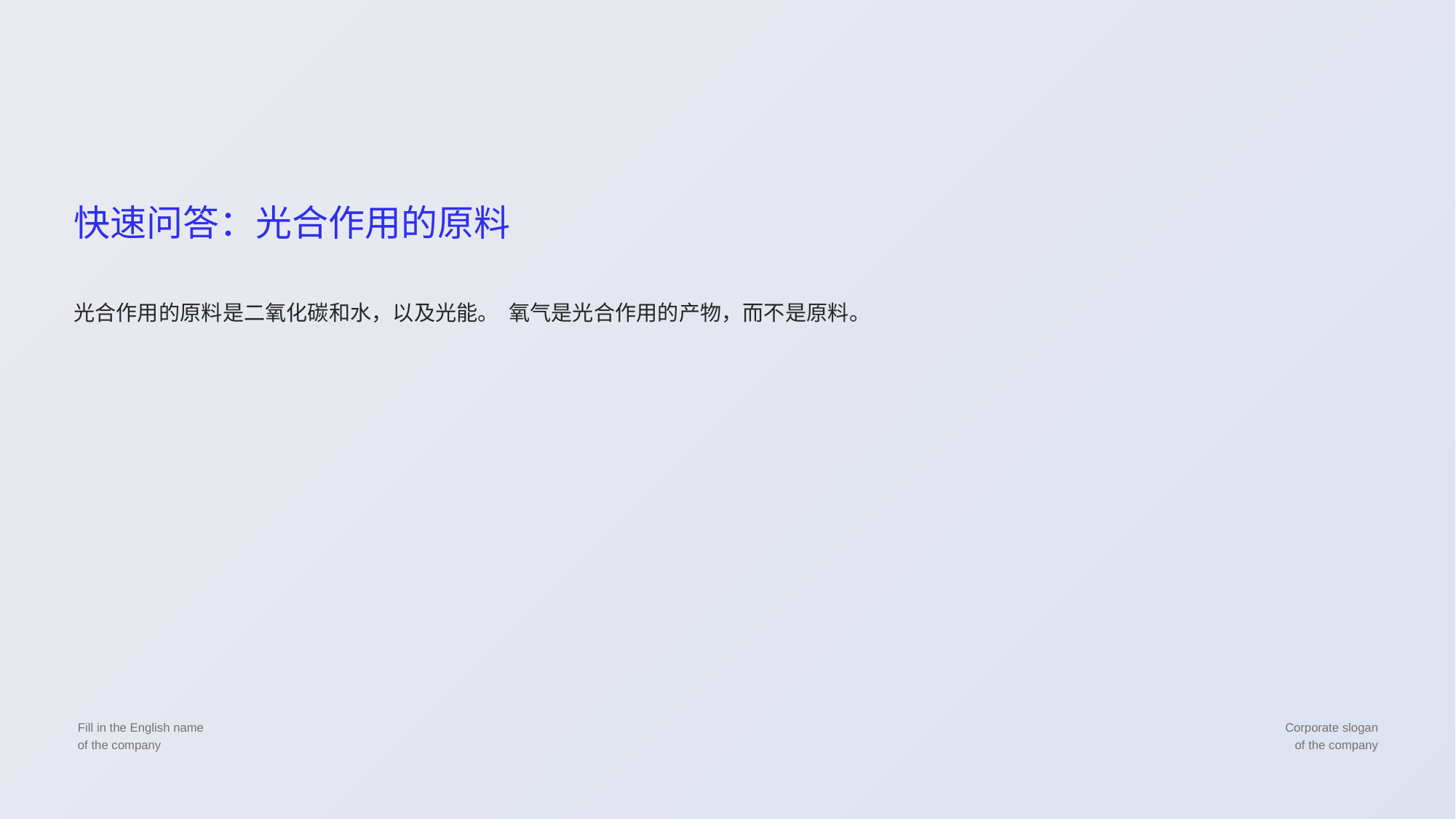

快速问答：光合作用的原料
光合作用的原料是二氧化碳和水，以及光能。  氧气是光合作用的产物，而不是原料。
Fill in the English name
of the company
Corporate slogan
of the company